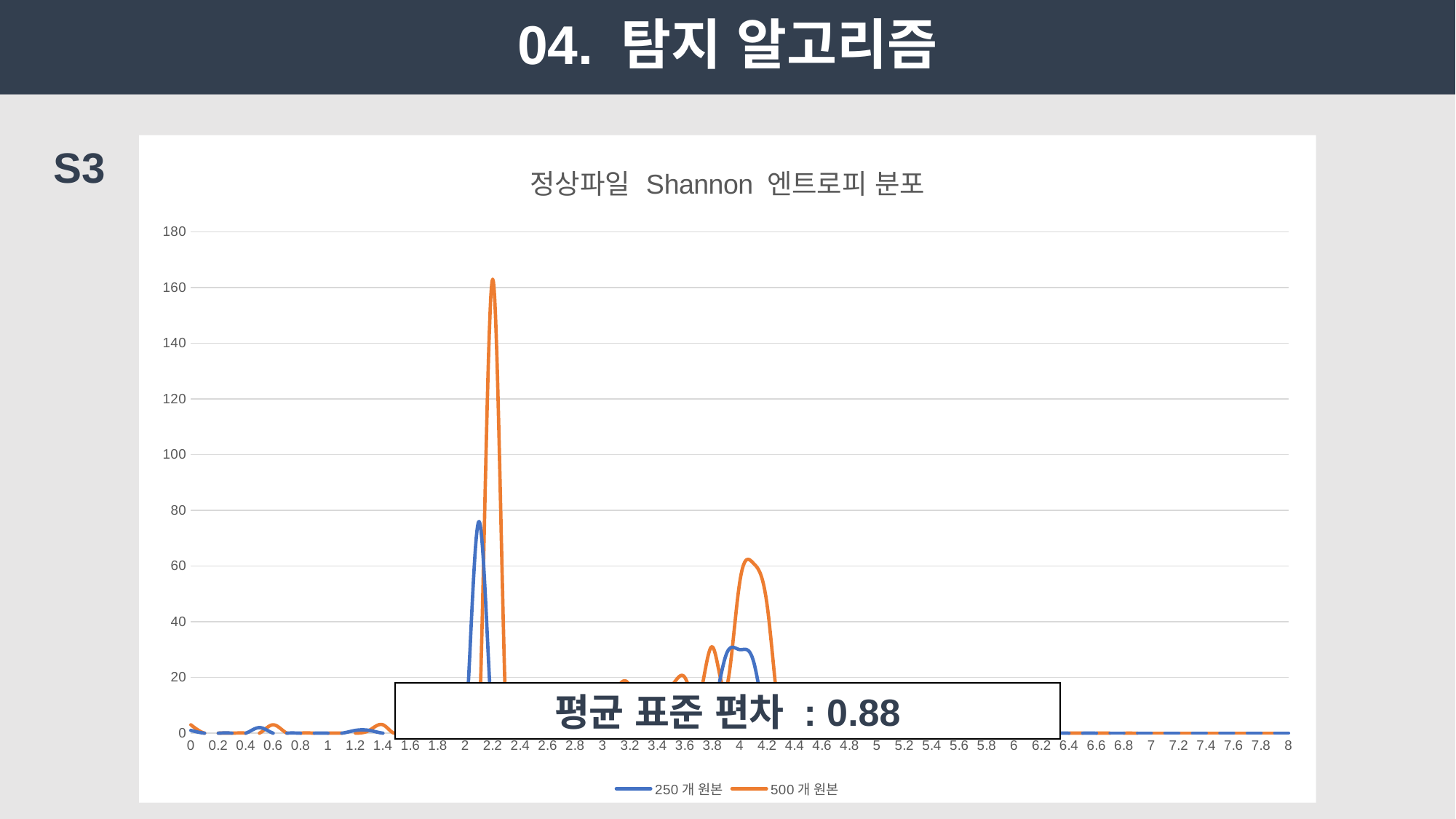

# 04. 탐지 알고리즘
S3

### Chart: 정상파일 Shannon 엔트로피 분포

| Category | 250개 원본 | 500개 원본 |
|---|---|---|
평균 표준 편차 : 0.88